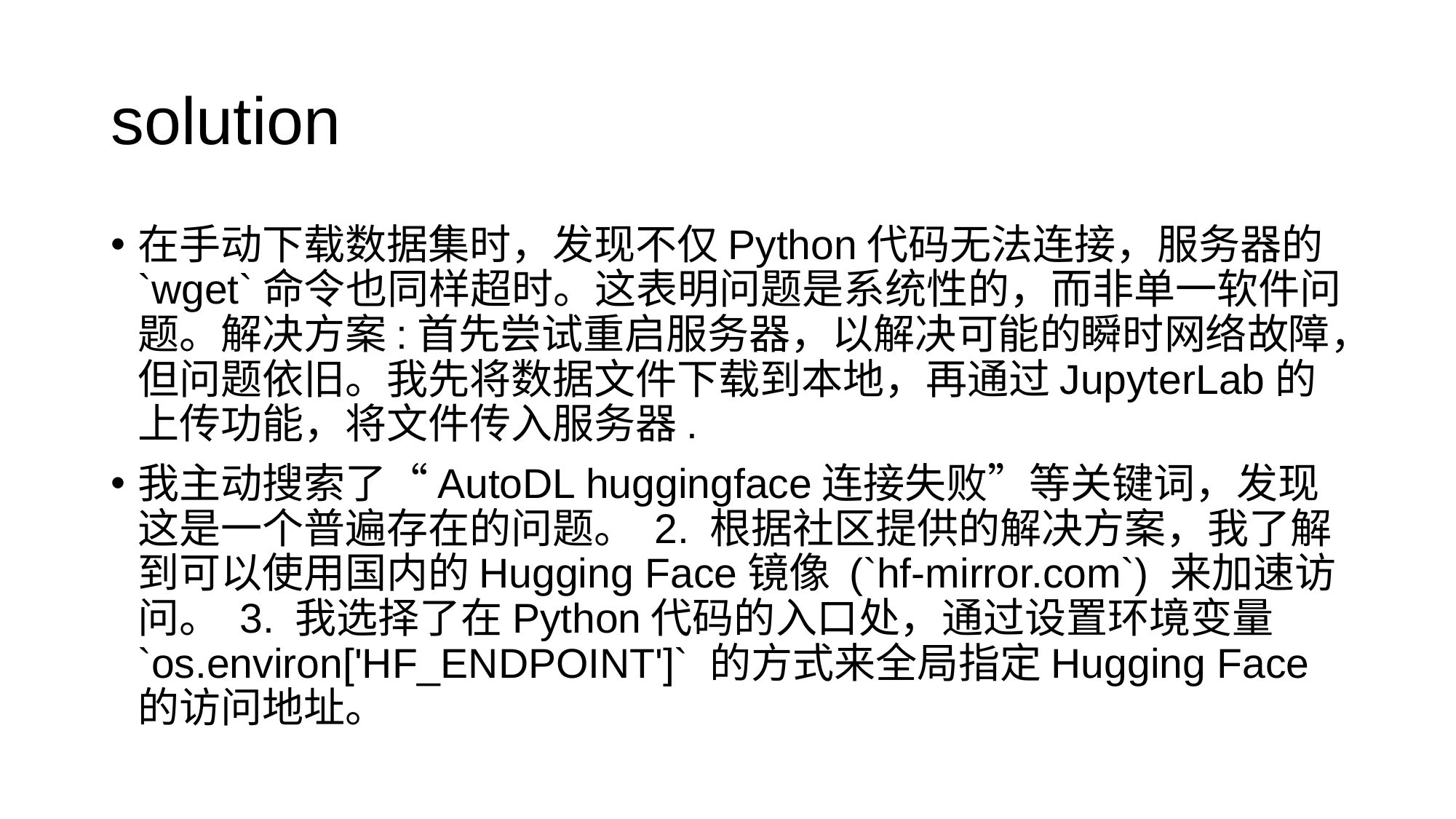

# solution
在手动下载数据集时，发现不仅Python代码无法连接，服务器的`wget`命令也同样超时。这表明问题是系统性的，而非单一软件问题。解决方案:首先尝试重启服务器，以解决可能的瞬时网络故障，但问题依旧。我先将数据文件下载到本地，再通过JupyterLab的上传功能，将文件传入服务器.
我主动搜索了“AutoDL huggingface连接失败”等关键词，发现这是一个普遍存在的问题。 2. 根据社区提供的解决方案，我了解到可以使用国内的Hugging Face镜像 (`hf-mirror.com`) 来加速访问。 3. 我选择了在Python代码的入口处，通过设置环境变量 `os.environ['HF_ENDPOINT']` 的方式来全局指定Hugging Face的访问地址。